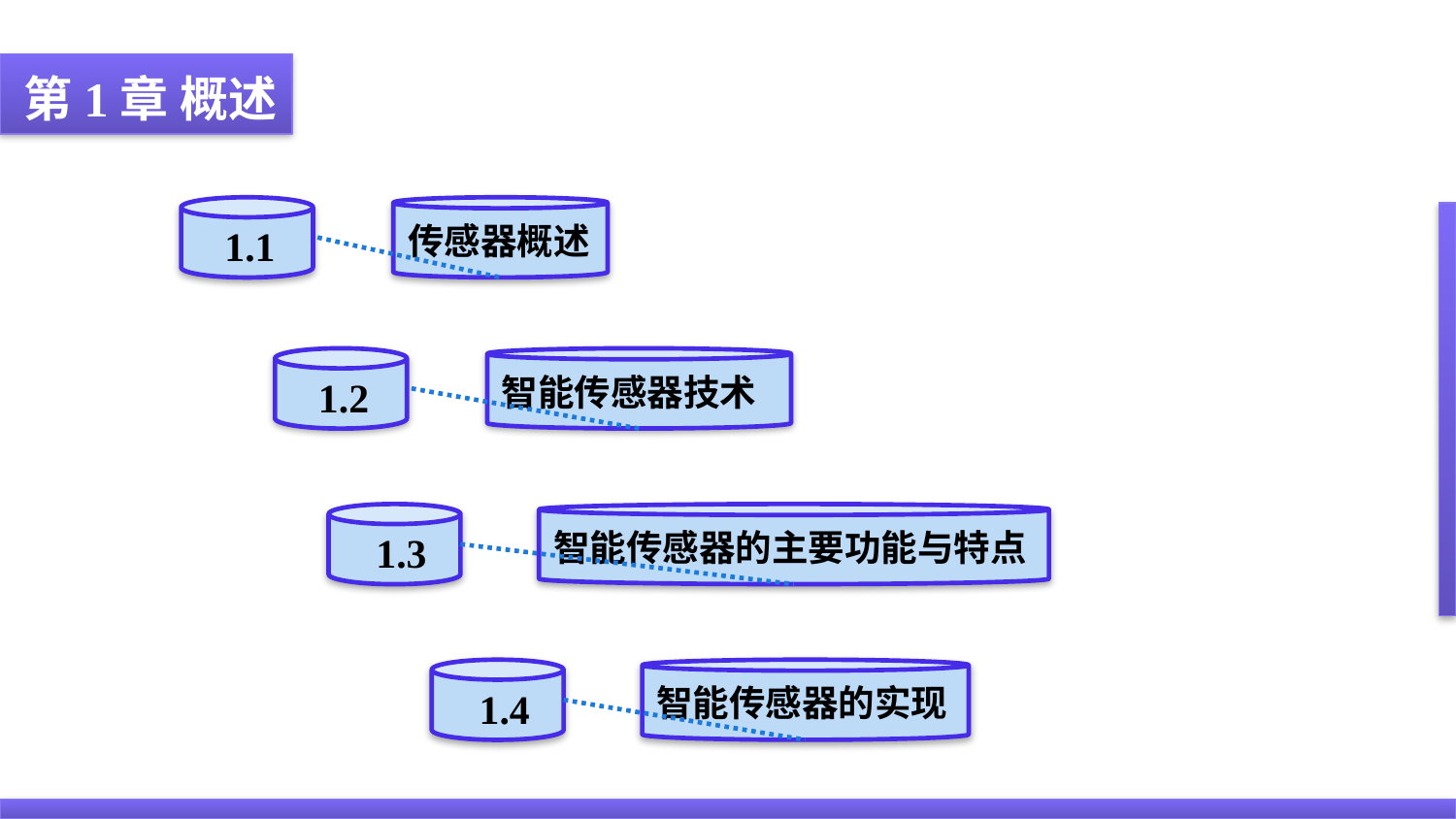

第1章 概述

传感器概述
1.1

智能传感器技术
1.2
9.1

智能传感器的主要功能与特点
1.3
9.1

智能传感器的实现
1.4